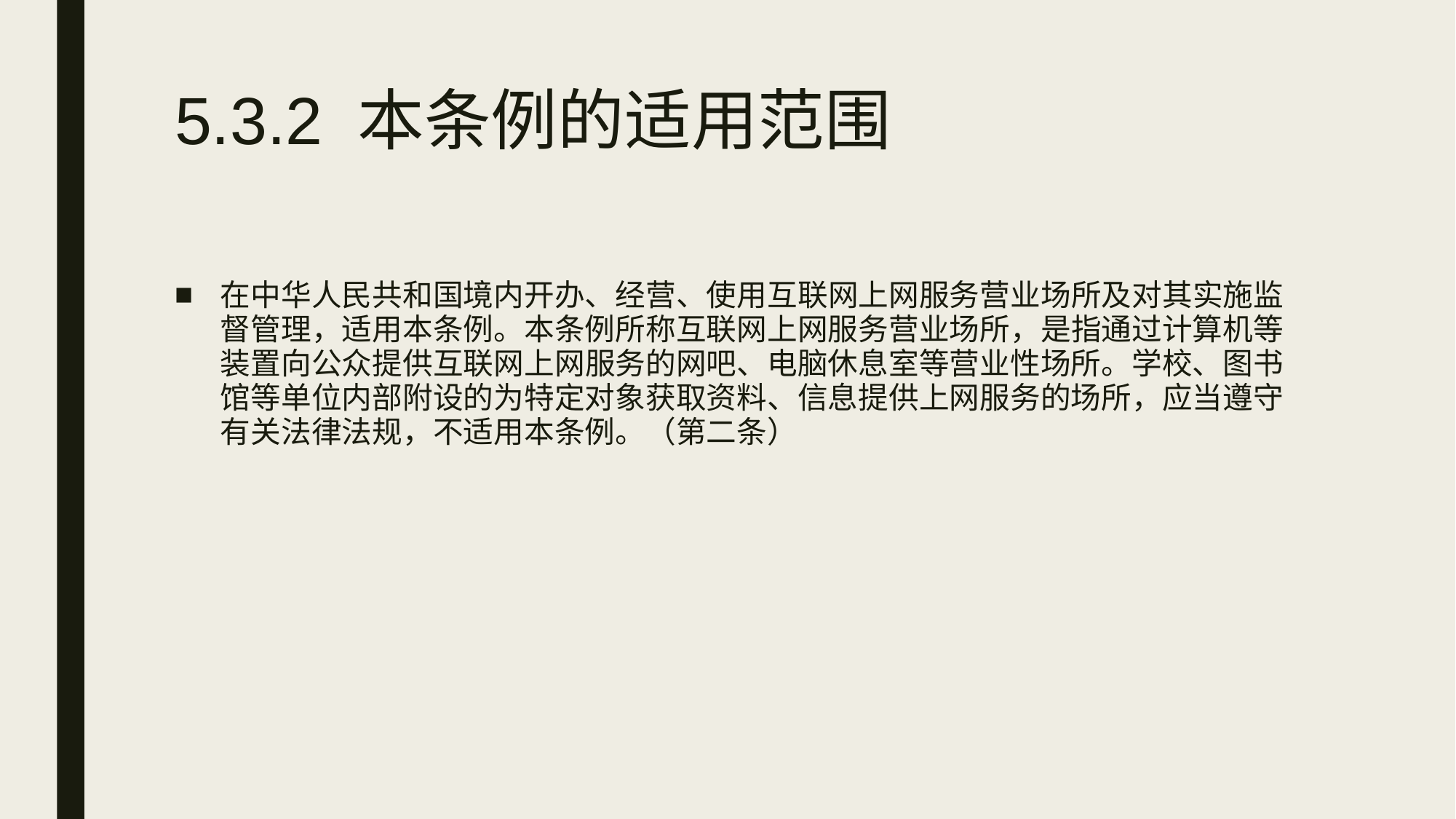

# 5.3.2 本条例的适用范围
在中华人民共和国境内开办、经营、使用互联网上网服务营业场所及对其实施监督管理，适用本条例。本条例所称互联网上网服务营业场所，是指通过计算机等装置向公众提供互联网上网服务的网吧、电脑休息室等营业性场所。学校、图书馆等单位内部附设的为特定对象获取资料、信息提供上网服务的场所，应当遵守有关法律法规，不适用本条例。（第二条）